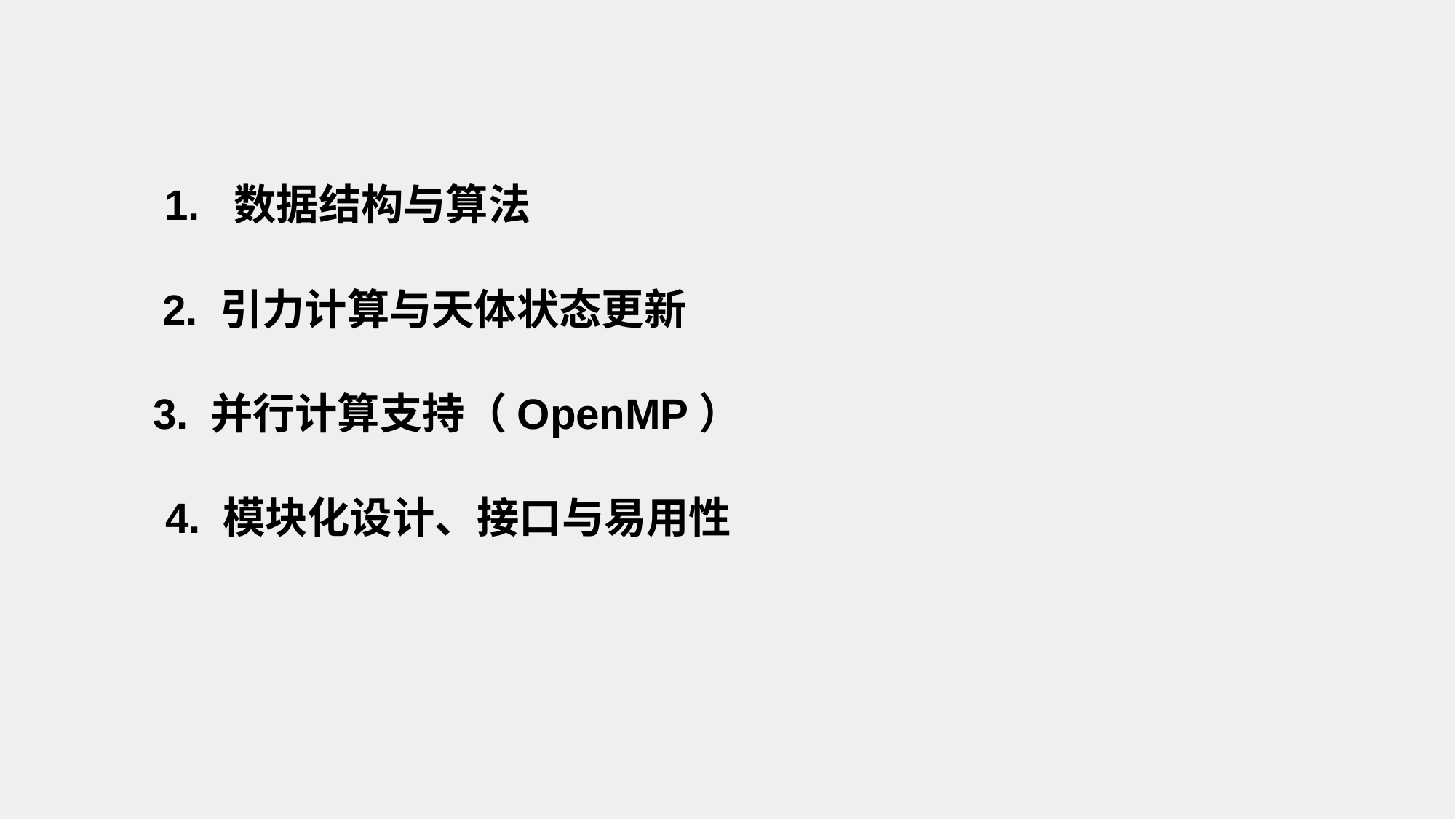

1.  数据结构与算法
2. 引力计算与天体状态更新
3. 并行计算支持（OpenMP）
4. 模块化设计、接口与易用性